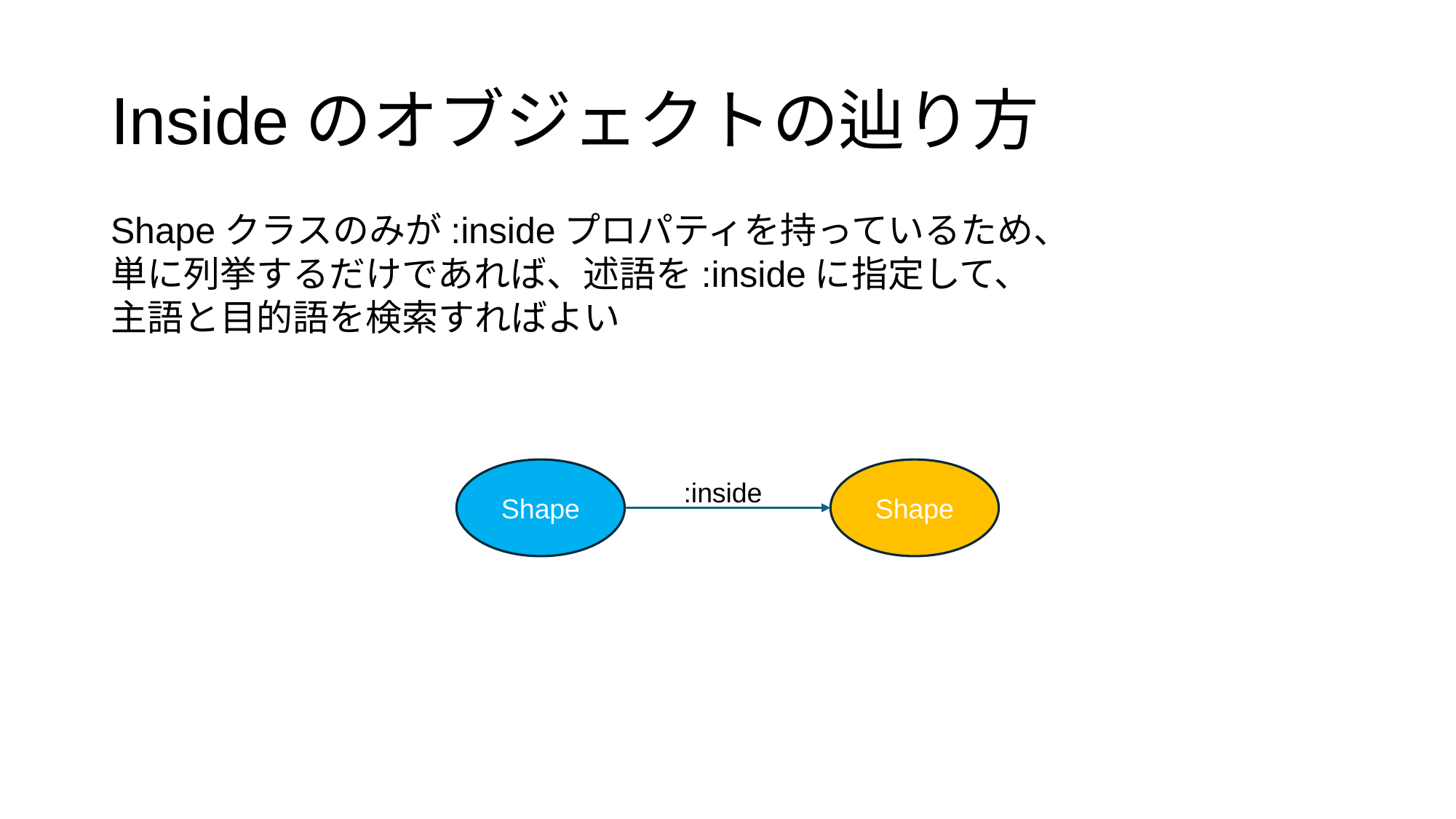

# Insideのオブジェクトの辿り方
Shapeクラスのみが:insideプロパティを持っているため、
単に列挙するだけであれば、述語を:insideに指定して、
主語と目的語を検索すればよい
Shape
Shape
:inside